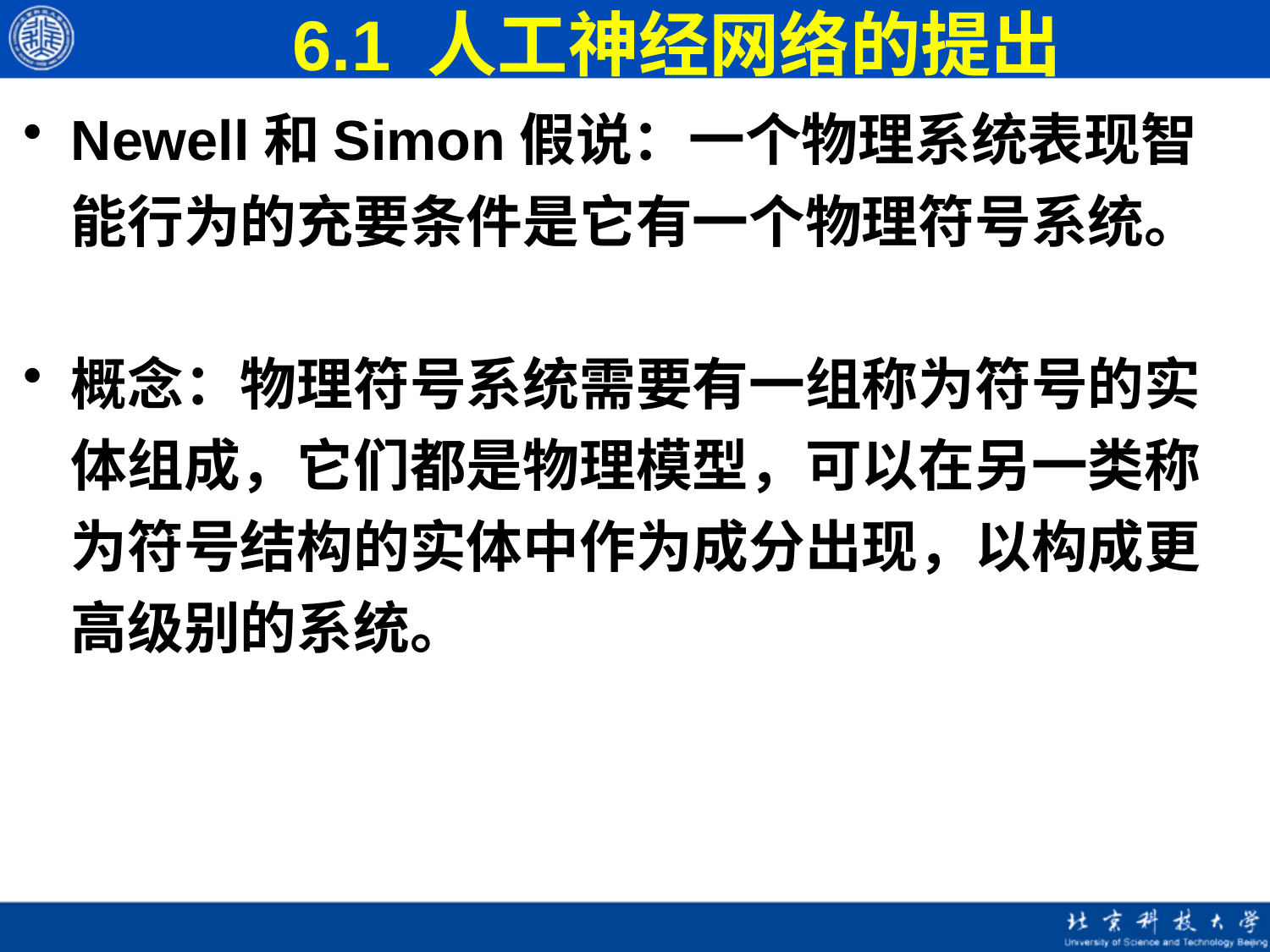

# 6.1 人工神经网络的提出
Newell和Simon假说：一个物理系统表现智能行为的充要条件是它有一个物理符号系统。

概念：物理符号系统需要有一组称为符号的实体组成，它们都是物理模型，可以在另一类称为符号结构的实体中作为成分出现，以构成更高级别的系统。